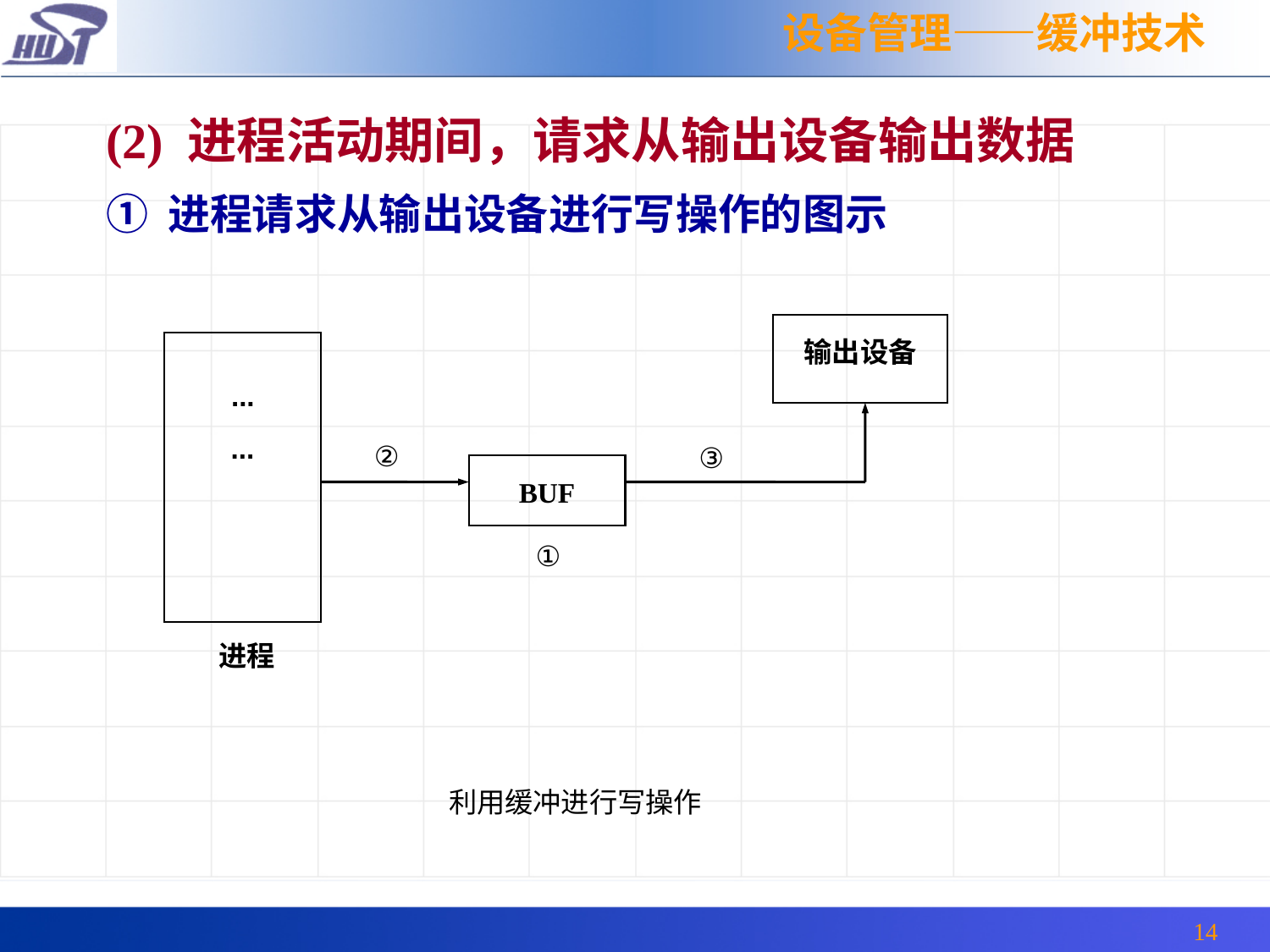

设备管理——缓冲技术
(2) 进程活动期间，请求从输出设备输出数据
① 进程请求从输出设备进行写操作的图示
输出设备

...
...
进程

BUF

②
③
①
利用缓冲进行写操作
14